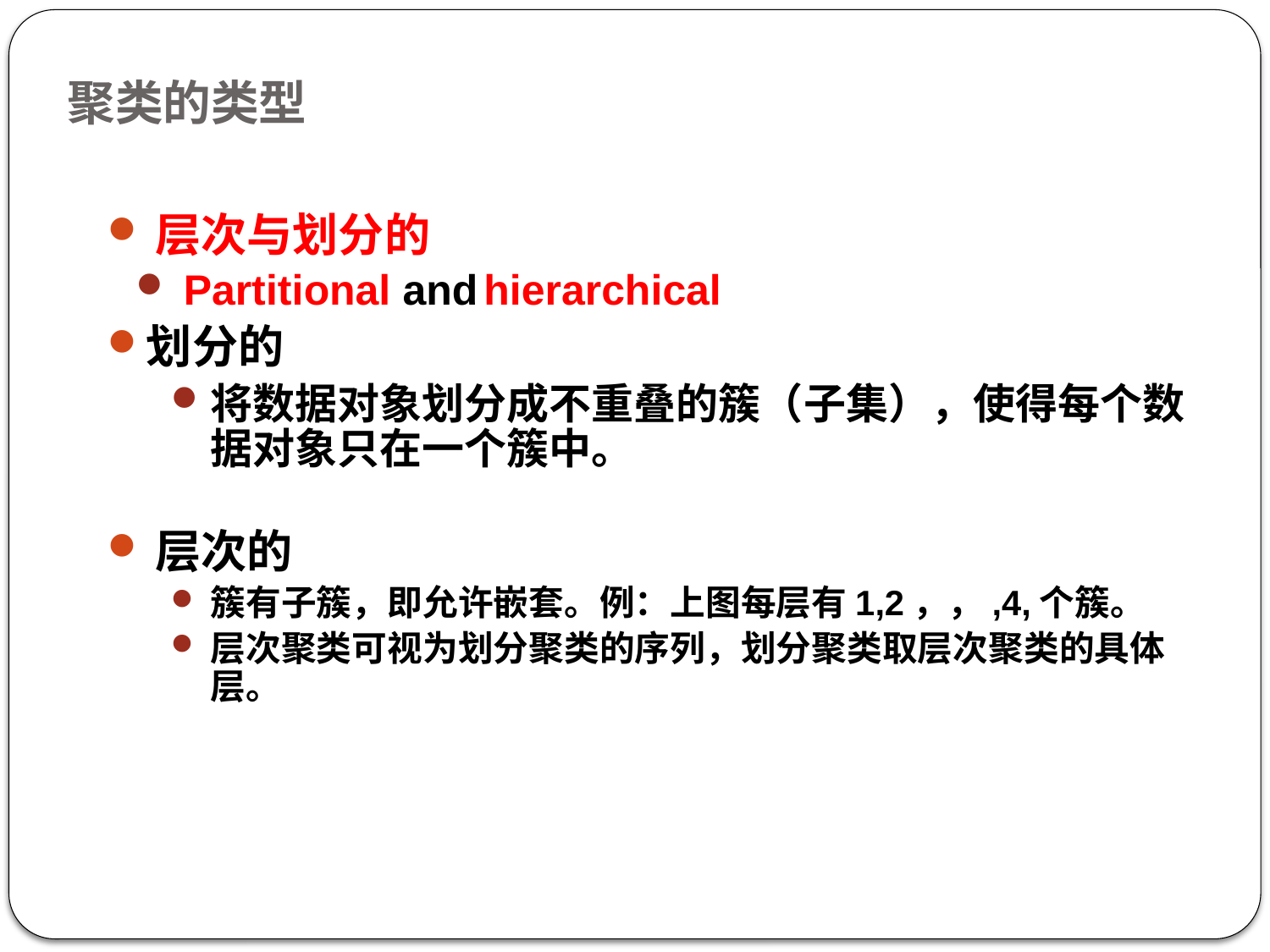

# 聚类的类型
层次与划分的
Partitional and hierarchical
划分的
将数据对象划分成不重叠的簇（子集），使得每个数据对象只在一个簇中。

层次的
簇有子簇，即允许嵌套。例：上图每层有1,2，，,4,个簇。
层次聚类可视为划分聚类的序列，划分聚类取层次聚类的具体层。